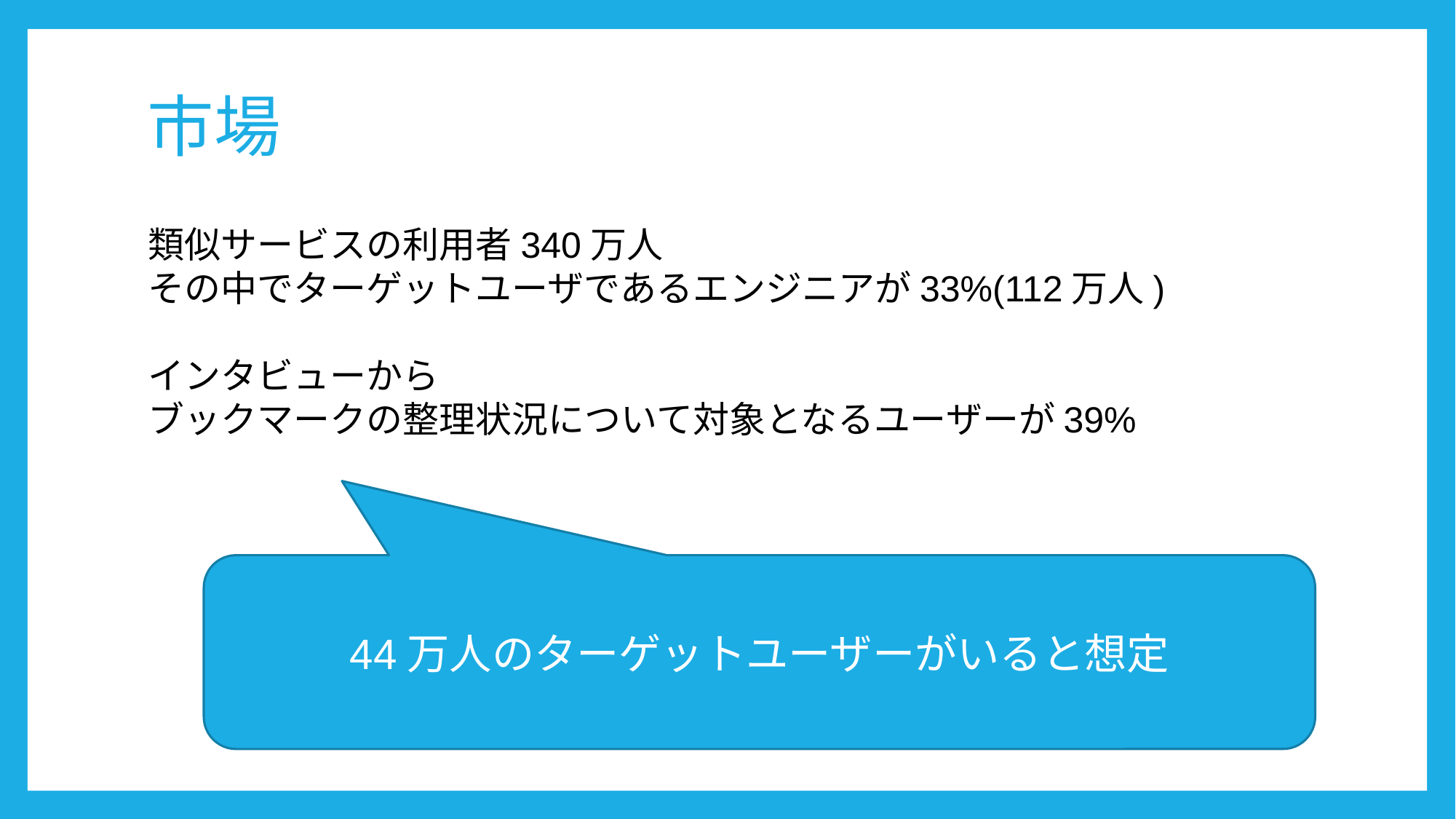

# 市場
類似サービスの利用者340万人
その中でターゲットユーザであるエンジニアが33%(112万人)

インタビューから
ブックマークの整理状況について対象となるユーザーが39%

44万人のターゲットユーザーがいると想定